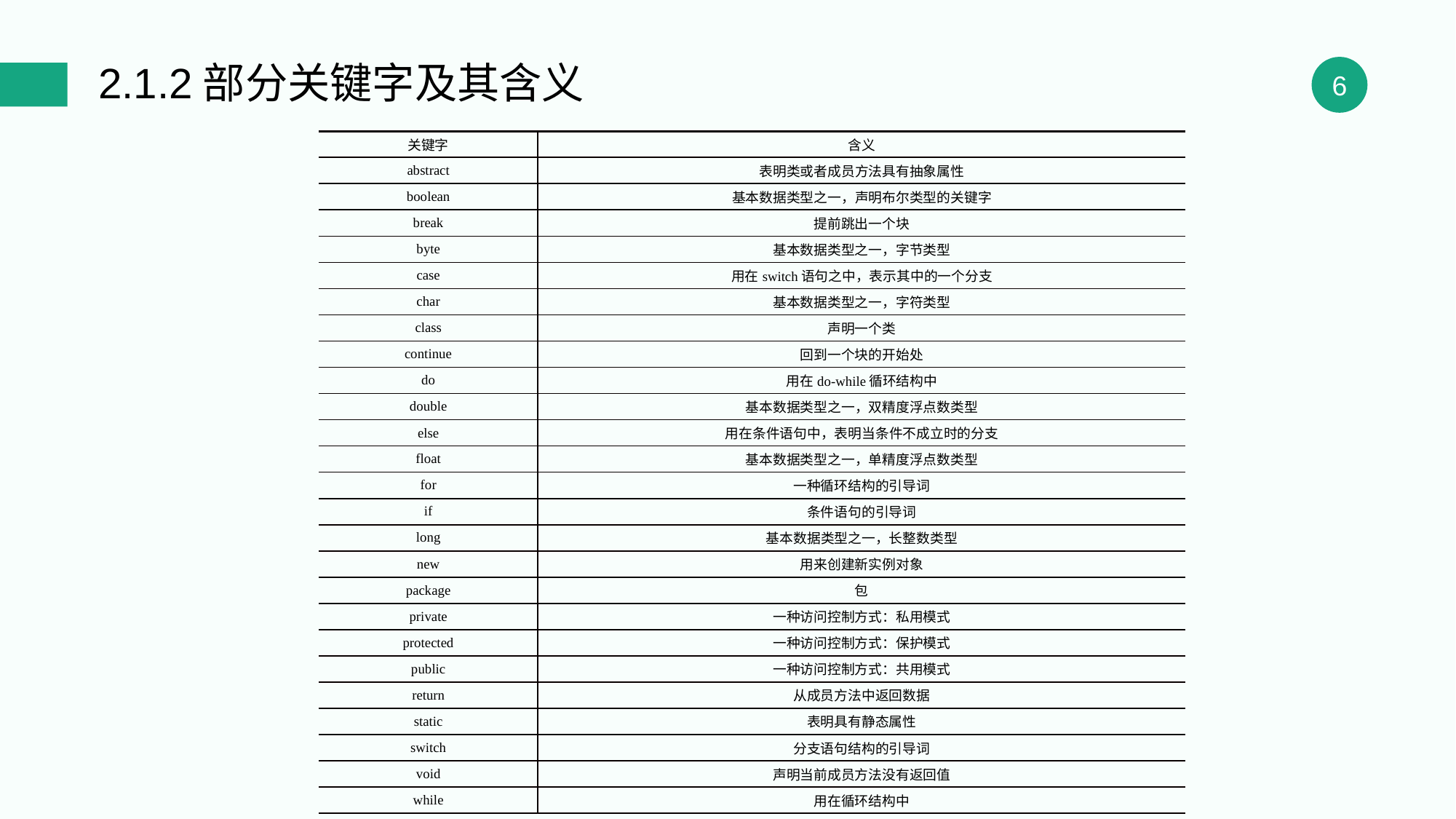

2.1.2部分关键字及其含义
| 关键字 | 含义 |
| --- | --- |
| abstract | 表明类或者成员方法具有抽象属性 |
| boolean | 基本数据类型之一，声明布尔类型的关键字 |
| break | 提前跳出一个块 |
| byte | 基本数据类型之一，字节类型 |
| case | 用在switch语句之中，表示其中的一个分支 |
| char | 基本数据类型之一，字符类型 |
| class | 声明一个类 |
| continue | 回到一个块的开始处 |
| do | 用在do-while循环结构中 |
| double | 基本数据类型之一，双精度浮点数类型 |
| else | 用在条件语句中，表明当条件不成立时的分支 |
| float | 基本数据类型之一，单精度浮点数类型 |
| for | 一种循环结构的引导词 |
| if | 条件语句的引导词 |
| long | 基本数据类型之一，长整数类型 |
| new | 用来创建新实例对象 |
| package | 包 |
| private | 一种访问控制方式：私用模式 |
| protected | 一种访问控制方式：保护模式 |
| public | 一种访问控制方式：共用模式 |
| return | 从成员方法中返回数据 |
| static | 表明具有静态属性 |
| switch | 分支语句结构的引导词 |
| void | 声明当前成员方法没有返回值 |
| while | 用在循环结构中 |